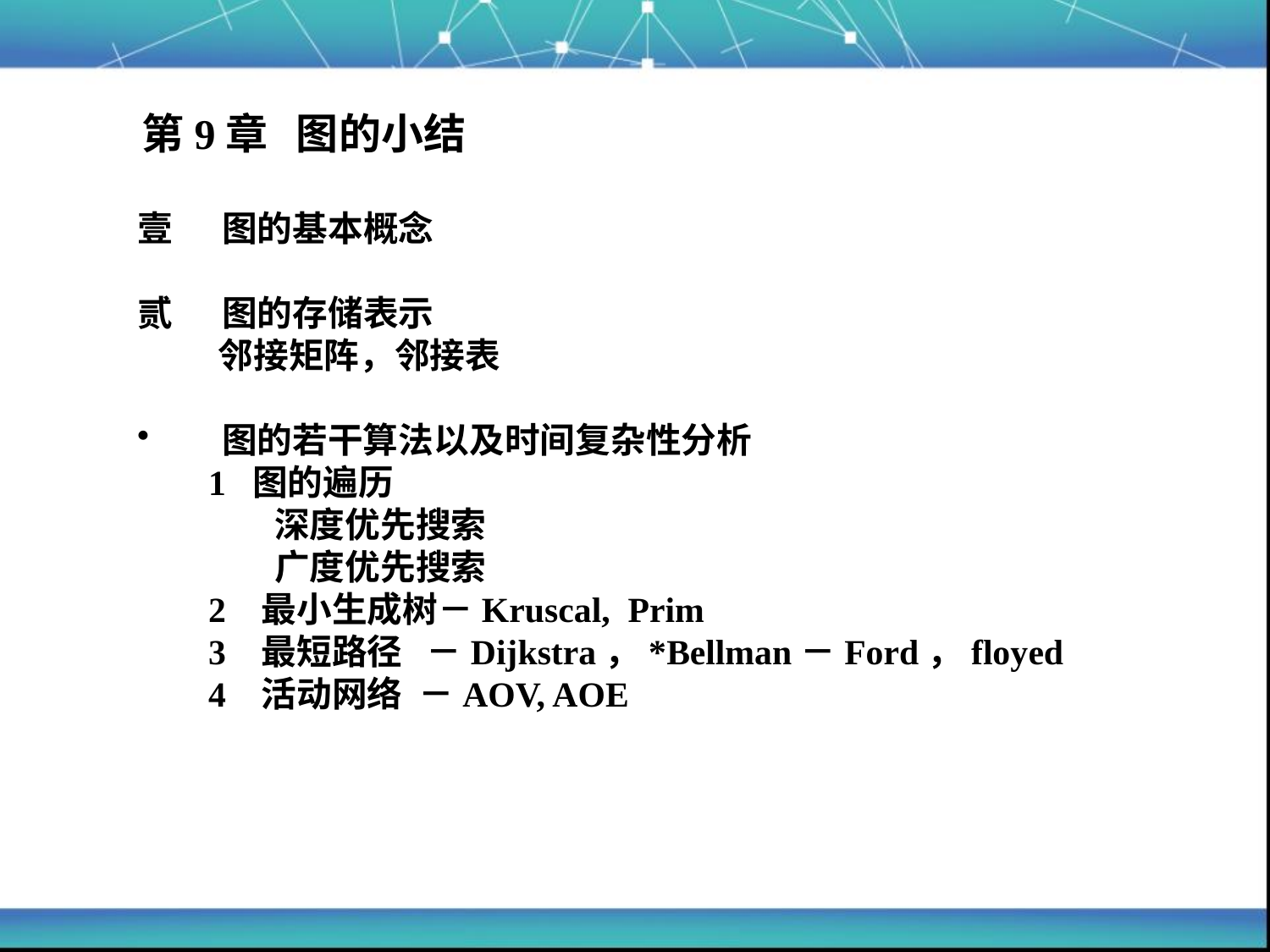

第9章   图的小结
图的基本概念

图的存储表示
         邻接矩阵，邻接表

图的若干算法以及时间复杂性分析
        1  图的遍历
                深度优先搜索
                广度优先搜索
        2   最小生成树－Kruscal,  Prim
        3   最短路径   －Dijkstra，*Bellman－Ford，floyed
        4   活动网络  －AOV, AOE